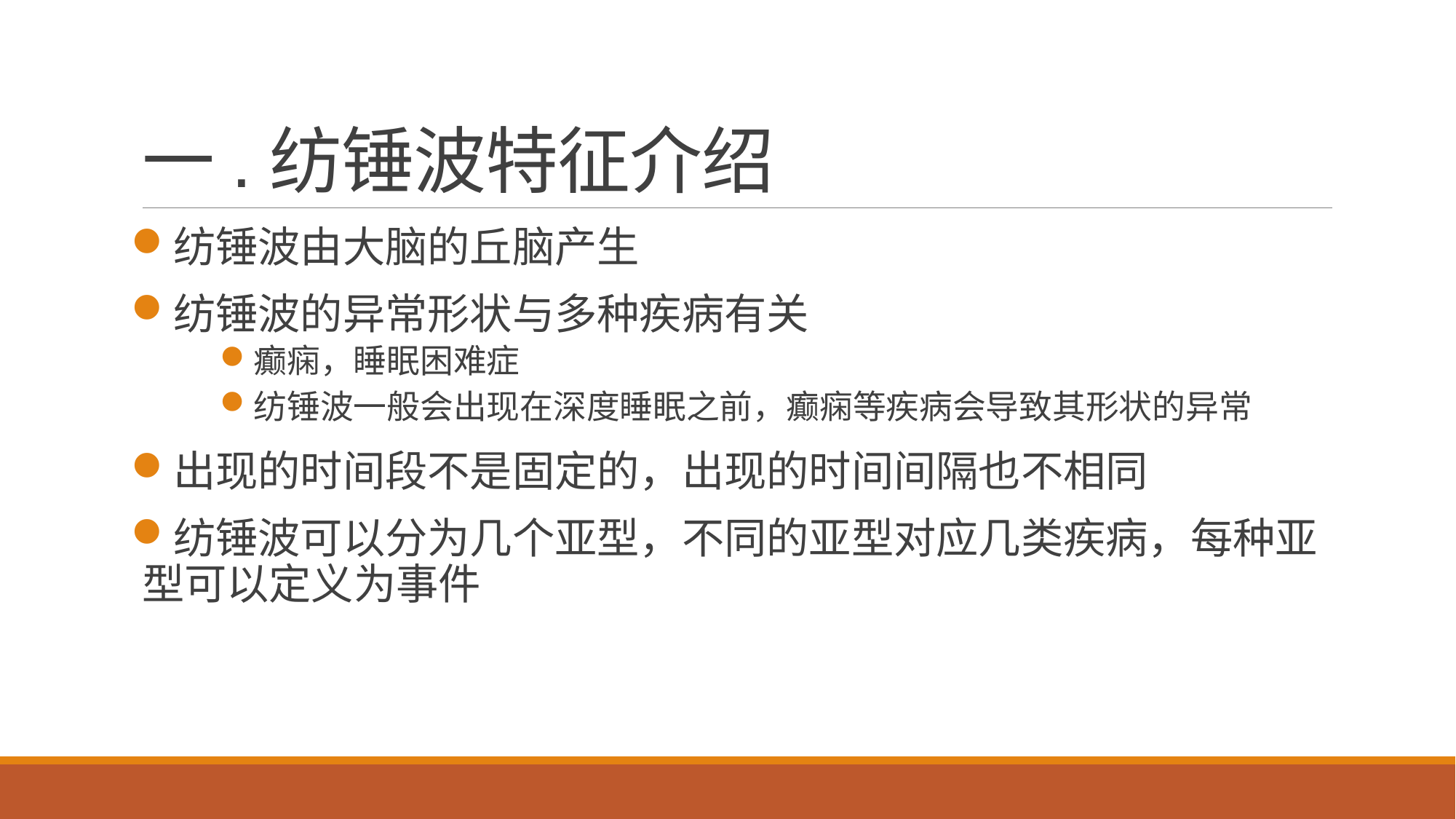

# 一.纺锤波特征介绍
纺锤波由大脑的丘脑产生
纺锤波的异常形状与多种疾病有关
癫痫，睡眠困难症
纺锤波一般会出现在深度睡眠之前，癫痫等疾病会导致其形状的异常
出现的时间段不是固定的，出现的时间间隔也不相同
纺锤波可以分为几个亚型，不同的亚型对应几类疾病，每种亚型可以定义为事件